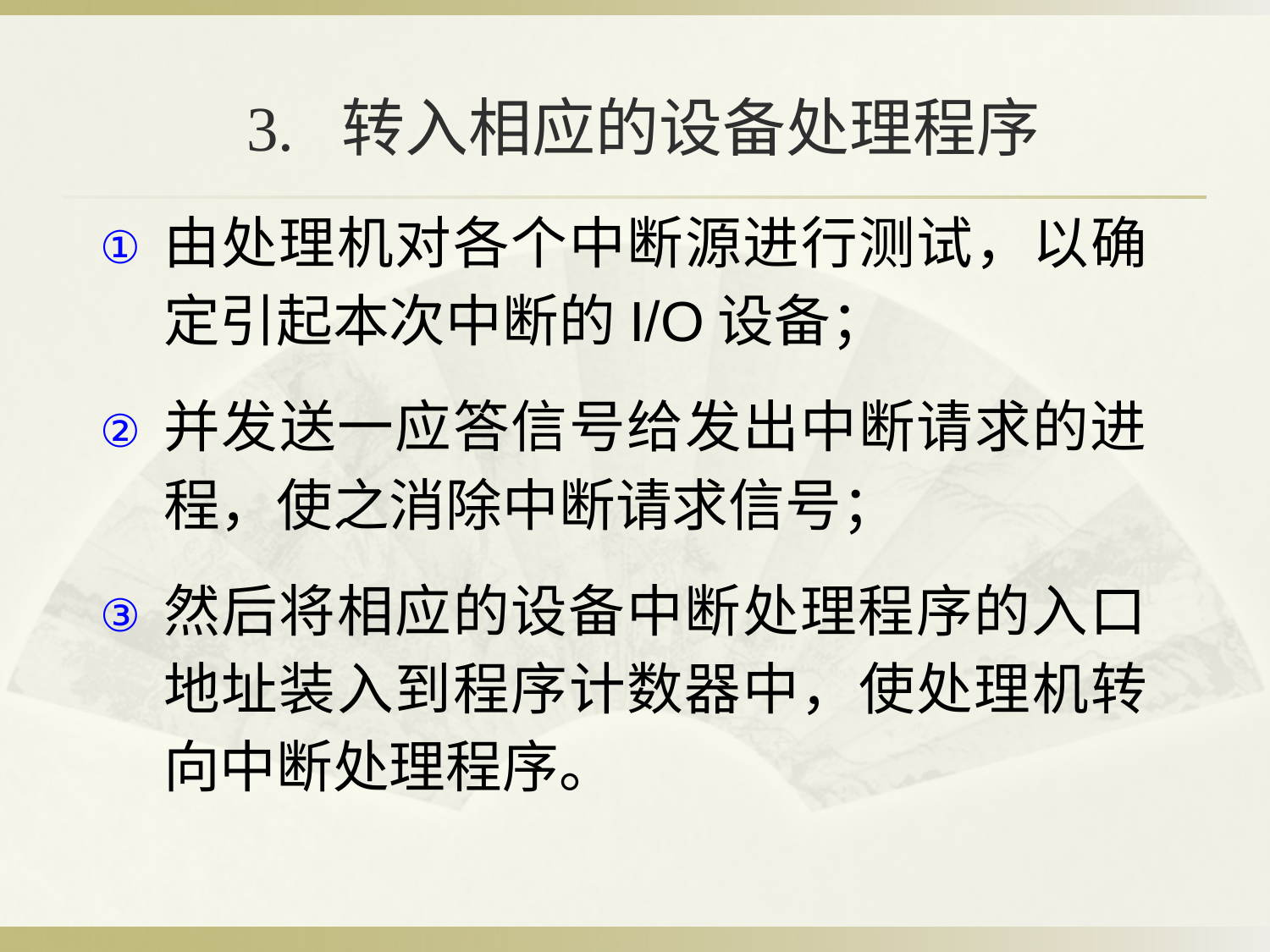

# 3.  转入相应的设备处理程序
由处理机对各个中断源进行测试，以确定引起本次中断的I/O设备；
并发送一应答信号给发出中断请求的进程，使之消除中断请求信号；
然后将相应的设备中断处理程序的入口地址装入到程序计数器中，使处理机转向中断处理程序。
39